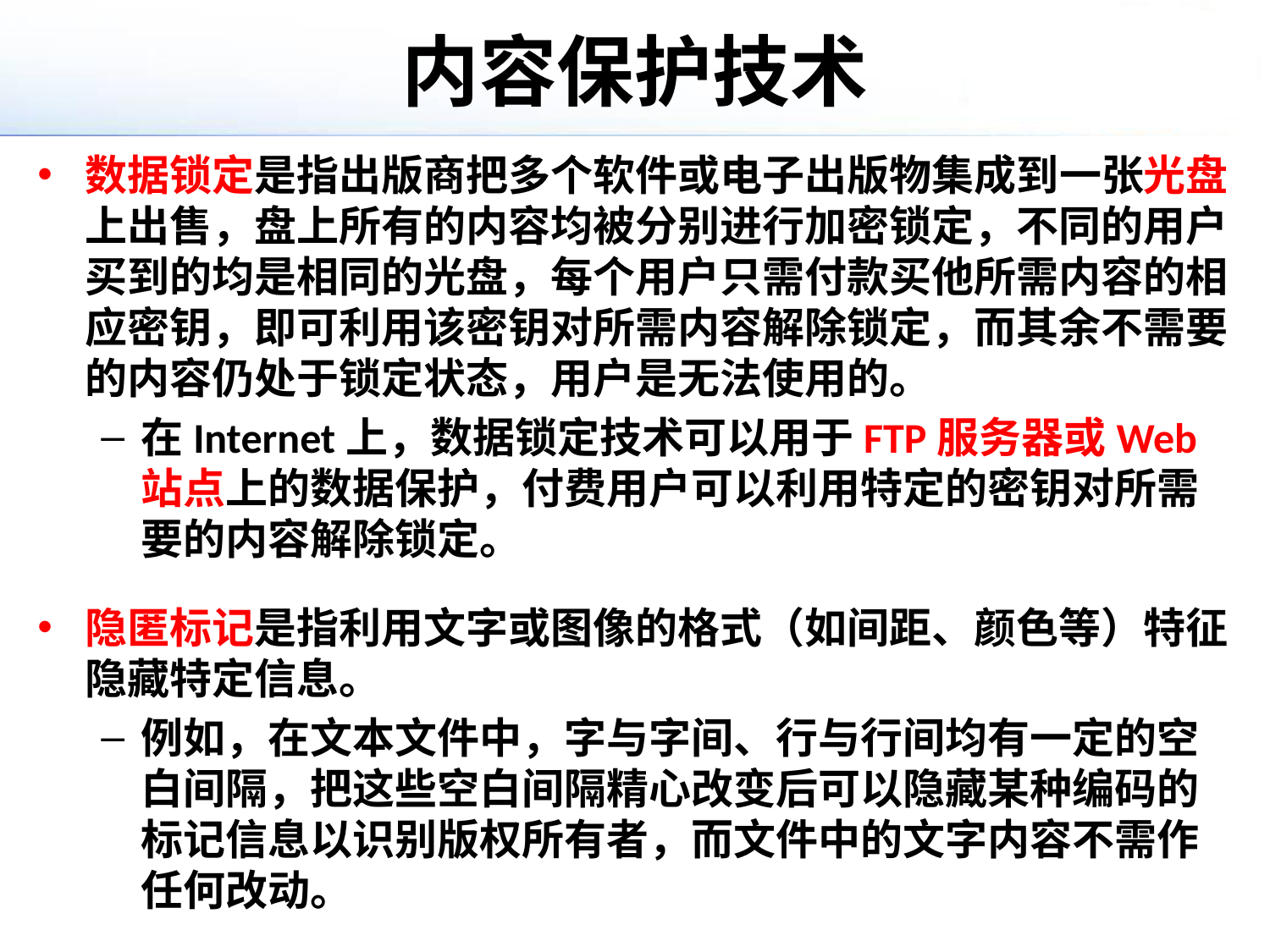

# 内容保护技术
数据锁定是指出版商把多个软件或电子出版物集成到一张光盘上出售，盘上所有的内容均被分别进行加密锁定，不同的用户买到的均是相同的光盘，每个用户只需付款买他所需内容的相应密钥，即可利用该密钥对所需内容解除锁定，而其余不需要的内容仍处于锁定状态，用户是无法使用的。
在Internet上，数据锁定技术可以用于FTP服务器或Web站点上的数据保护，付费用户可以利用特定的密钥对所需要的内容解除锁定。

隐匿标记是指利用文字或图像的格式（如间距、颜色等）特征隐藏特定信息。
例如，在文本文件中，字与字间、行与行间均有一定的空白间隔，把这些空白间隔精心改变后可以隐藏某种编码的标记信息以识别版权所有者，而文件中的文字内容不需作任何改动。